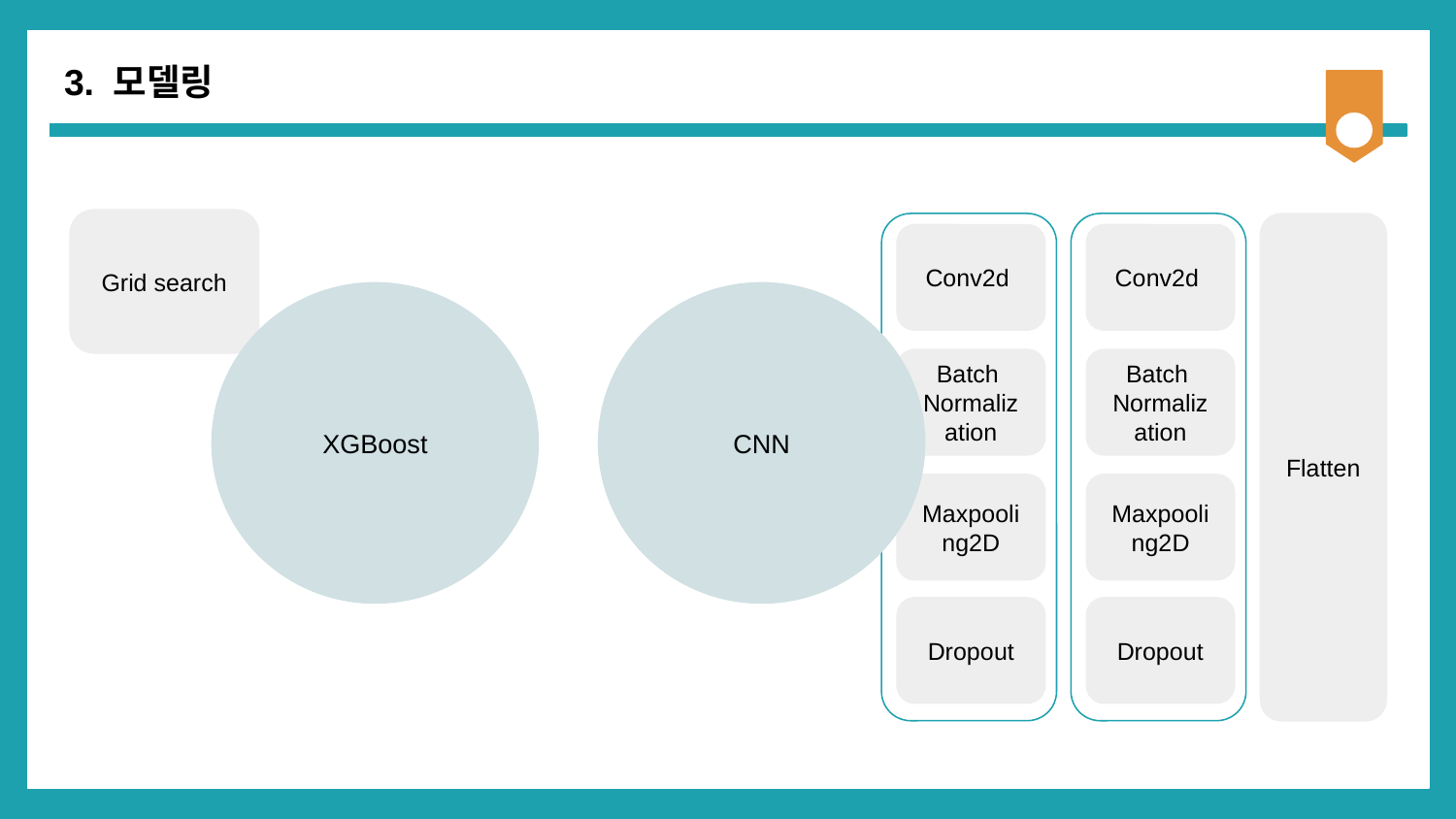

3. 모델링
#

Grid search

Conv2d
Batch
Normalization
Maxpooling2D
Dropout

Conv2d
Batch
Normalization
Maxpooling2D
Dropout
Flatten
XGBoost
CNN